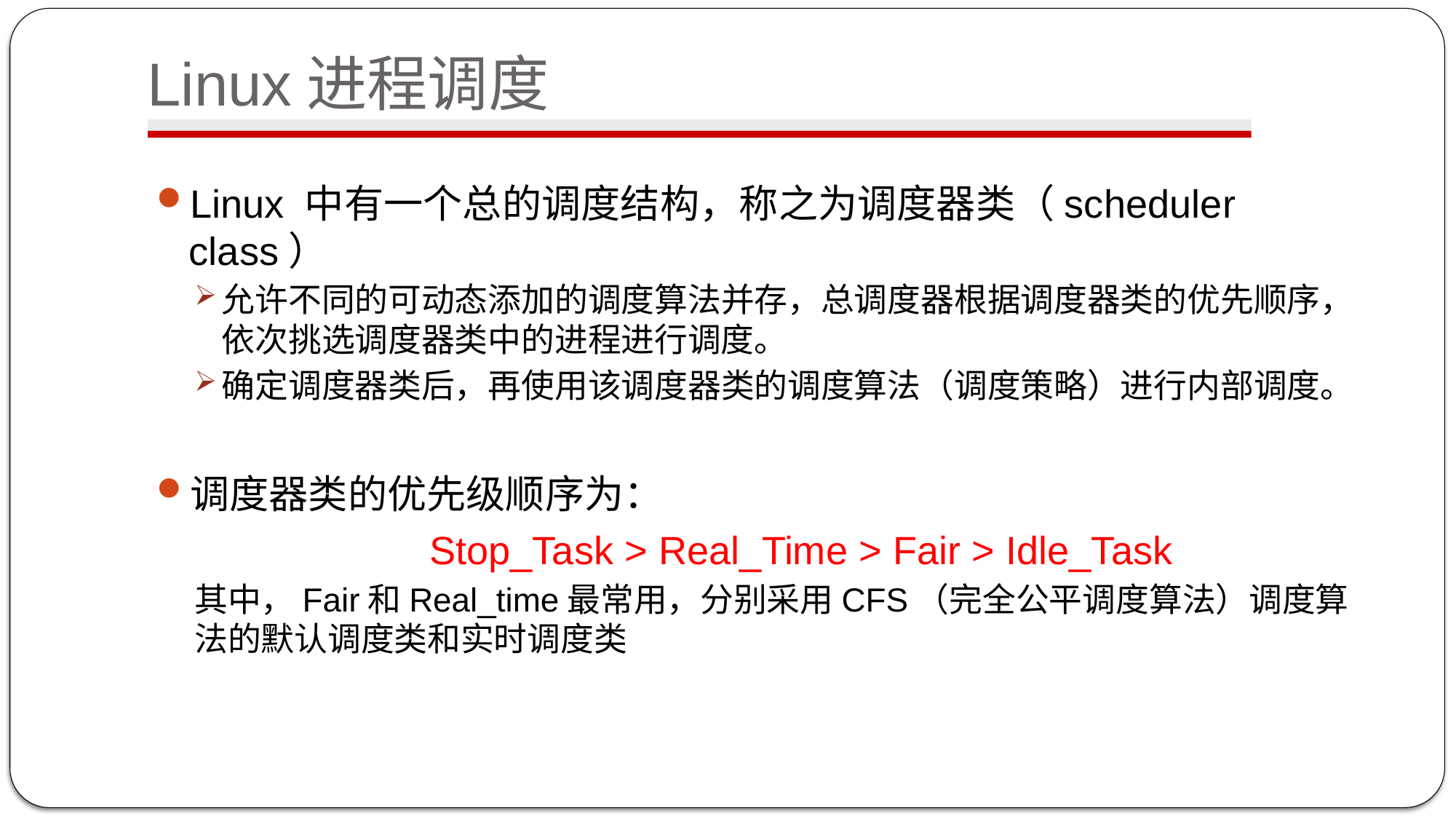

# Linux进程调度
Linux 中有一个总的调度结构，称之为调度器类（scheduler class）
允许不同的可动态添加的调度算法并存，总调度器根据调度器类的优先顺序，依次挑选调度器类中的进程进行调度。
确定调度器类后，再使用该调度器类的调度算法（调度策略）进行内部调度。

调度器类的优先级顺序为：
                         Stop_Task > Real_Time > Fair > Idle_Task
其中，Fair和Real_time最常用，分别采用CFS（完全公平调度算法）调度算法的默认调度类和实时调度类